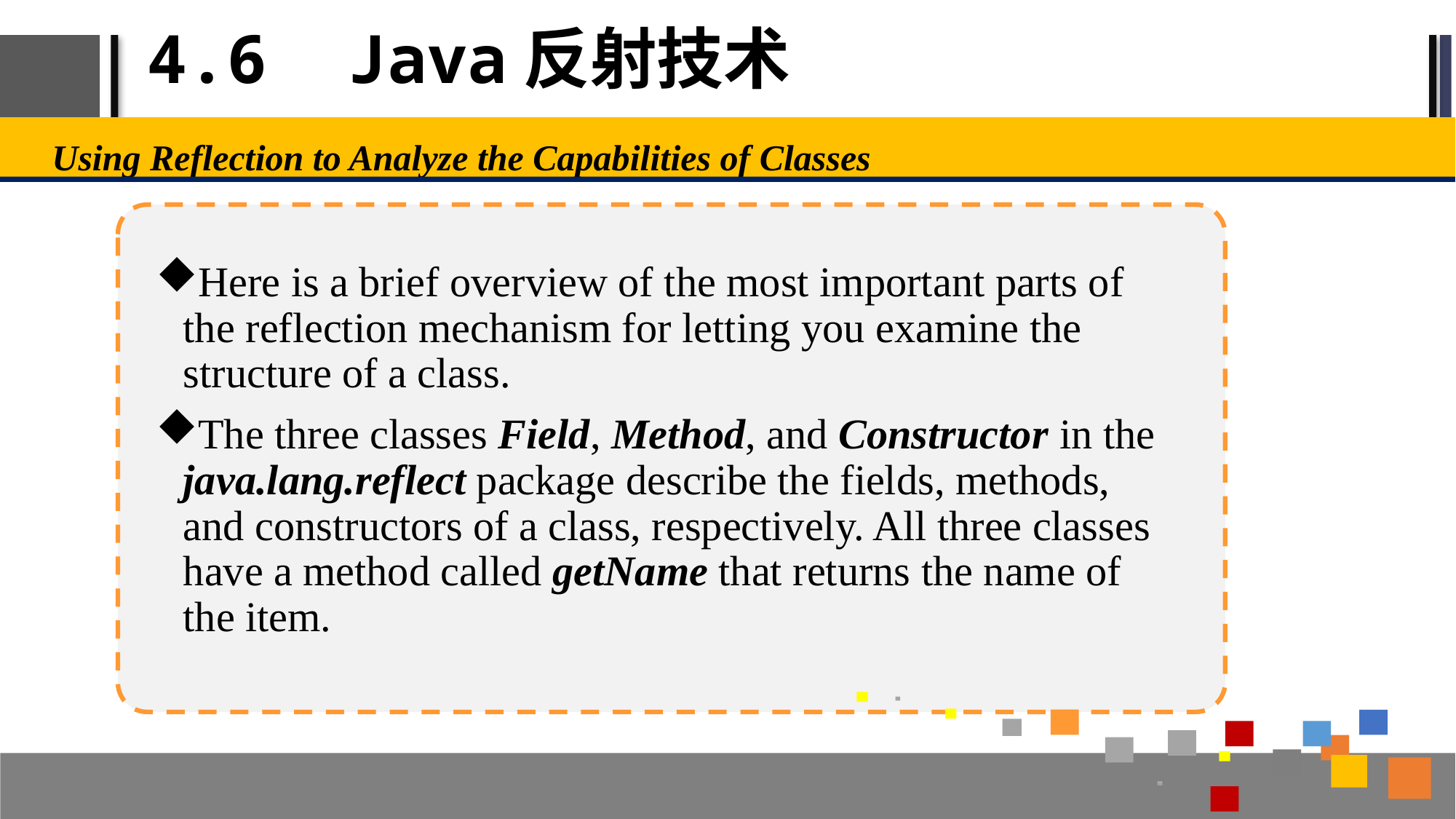

# 4.6  Java反射技术

Using Reflection to Analyze the Capabilities of Classes

Here is a brief overview of the most important parts of the reflection mechanism for letting you examine the structure of a class.
The three classes Field, Method, and Constructor in the java.lang.reflect package describe the fields, methods, and constructors of a class, respectively. All three classes have a method called getName that returns the name of the item.